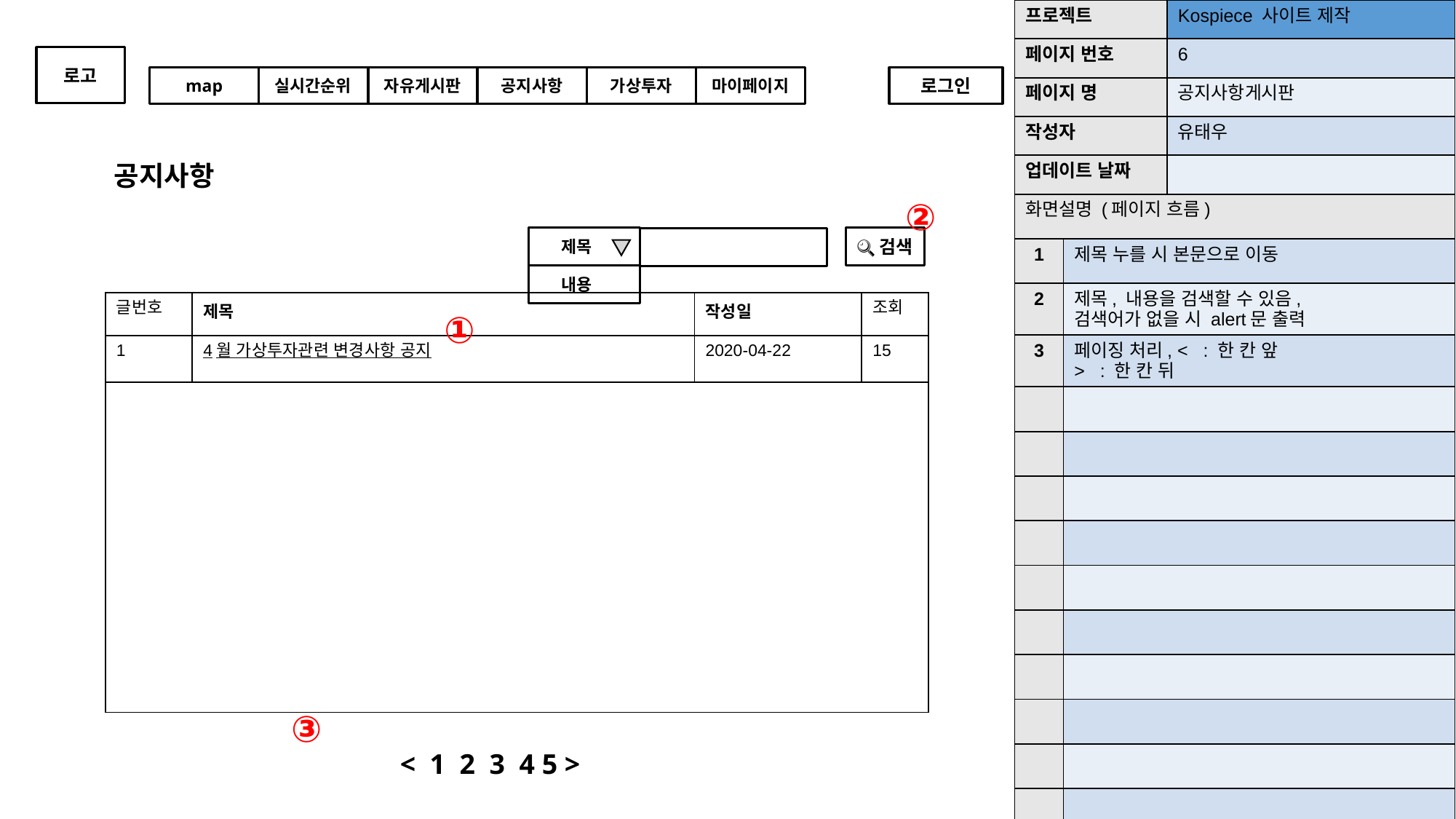

| 프로젝트 | Kospiece 사이트 제작 |
| --- | --- |
| 페이지 번호 | 6 |
| 페이지 명 | 공지사항게시판 |
| 작성자 | 유태우 |
| 업데이트 날짜 |  |
로고
map
실시간순위
자유게시판
공지사항
가상투자
마이페이지
로그인
공지사항
②
| 화면설명 (페이지 흐름) |  |
| --- | --- |
| 1 | 제목 누를 시 본문으로 이동 |
| 2 | 제목, 내용을 검색할 수 있음, 검색어가 없을 시 alert문 출력 |
| 3 | 페이징 처리, < : 한 칸 앞 > : 한 칸 뒤 |
|  |  |
|  |  |
|  |  |
|  |  |
|  |  |
|  |  |
|  |  |
|  |  |
|  |  |
|  |  |
    제목
🔍검색

    내용
| 글번호 | 제목 | 작성일 | 조회 |
| --- | --- | --- | --- |
| 1 | 4월 가상투자관련 변경사항 공지 | 2020-04-22 | 15 |
|  |  |  |  |
①
③
  <  1  2  3  4 5 >